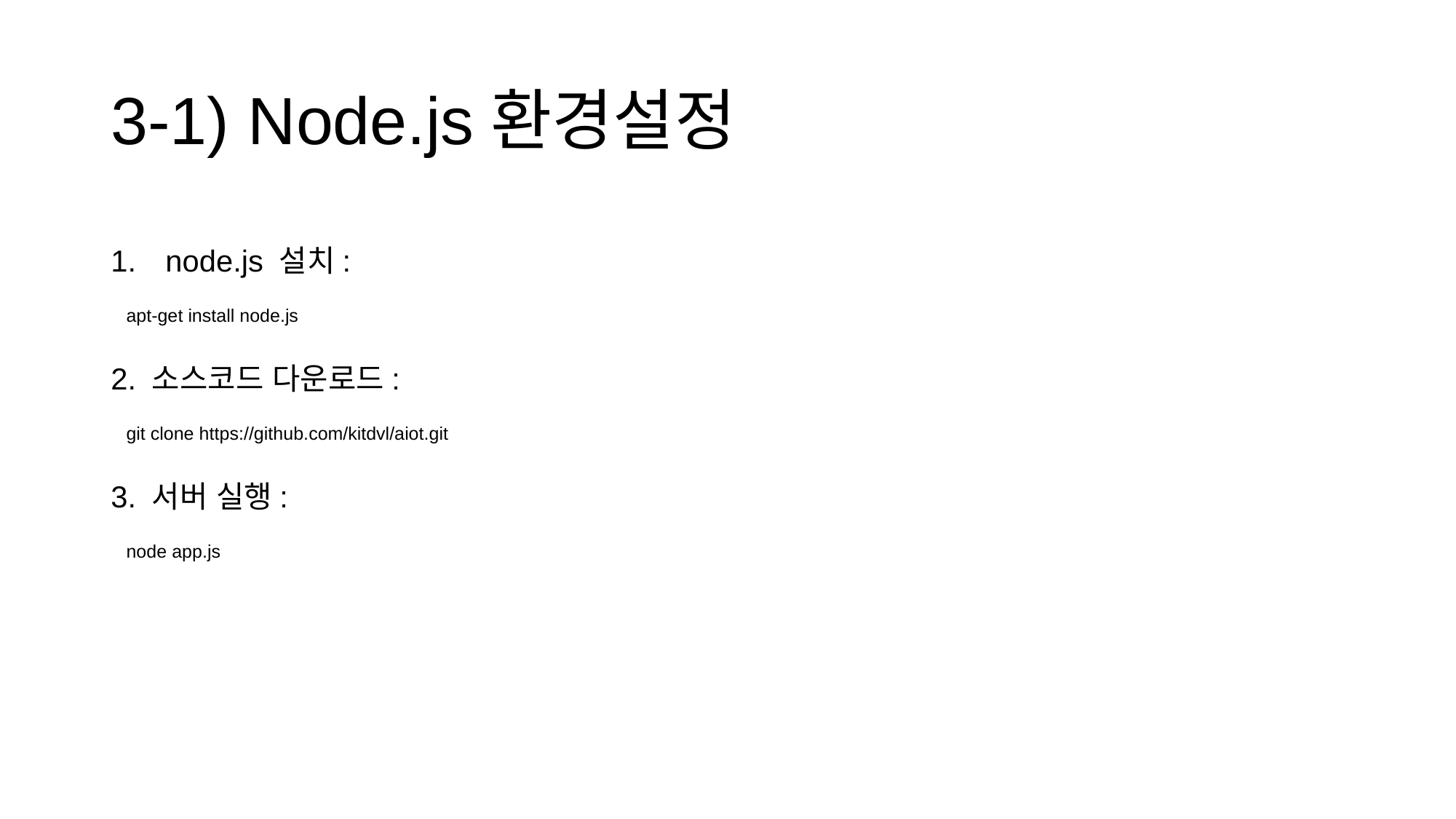

# 3-1) Node.js환경설정
node.js 설치:
   apt-get install node.js
2. 소스코드 다운로드:
   git clone https://github.com/kitdvl/aiot.git
3. 서버 실행:
   node app.js